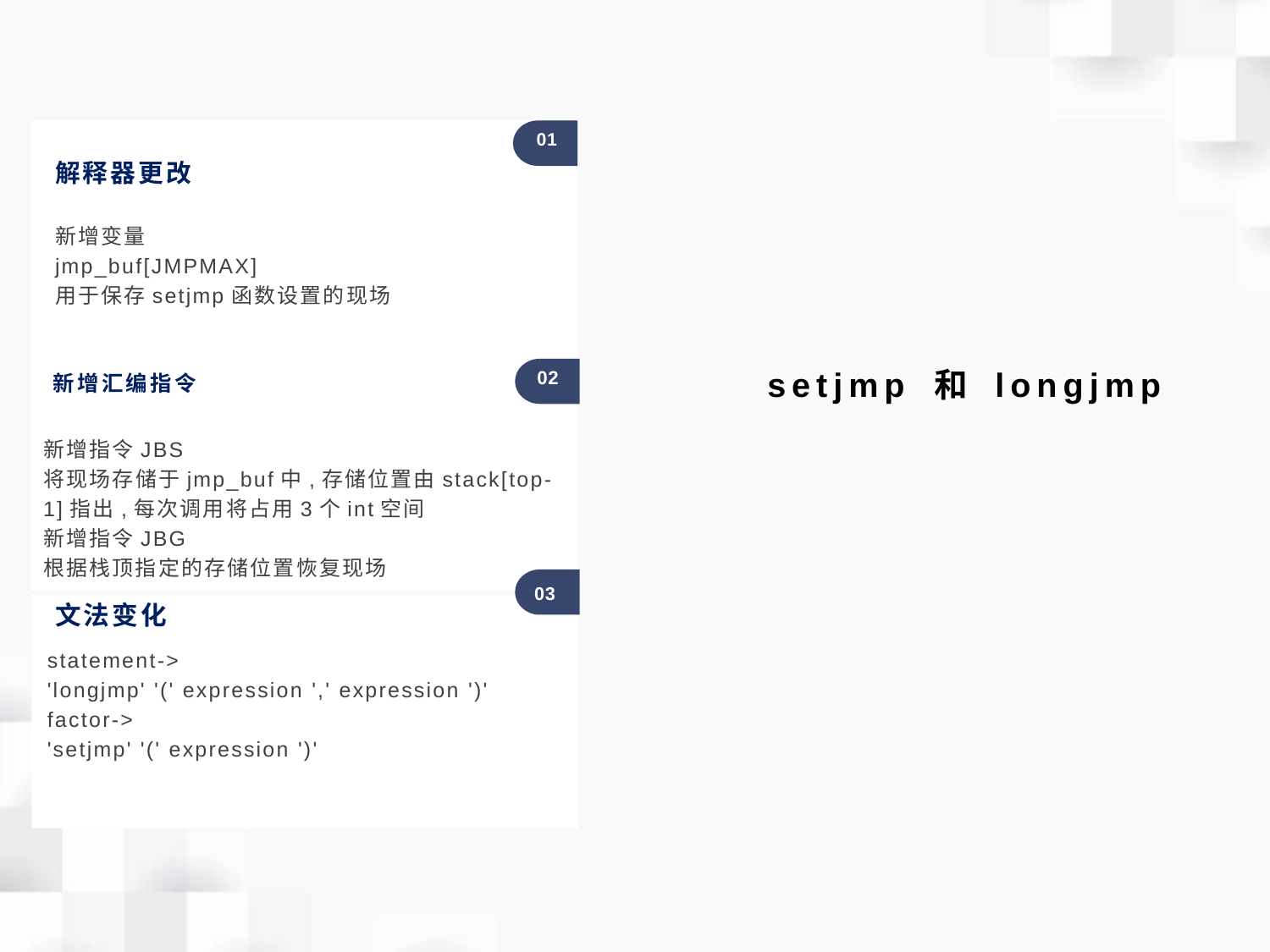

01
解释器更改
新增变量
jmp_buf[JMPMAX]
用于保存setjmp函数设置的现场
setjmp 和 longjmp

新增汇编指令

02
新增指令JBS
将现场存储于jmp_buf中,存储位置由stack[top-1]指出,每次调用将占用3个int空间
新增指令JBG
根据栈顶指定的存储位置恢复现场

03
文法变化

statement->
'longjmp' '(' expression ',' expression ')'
factor->
'setjmp' '(' expression ')'